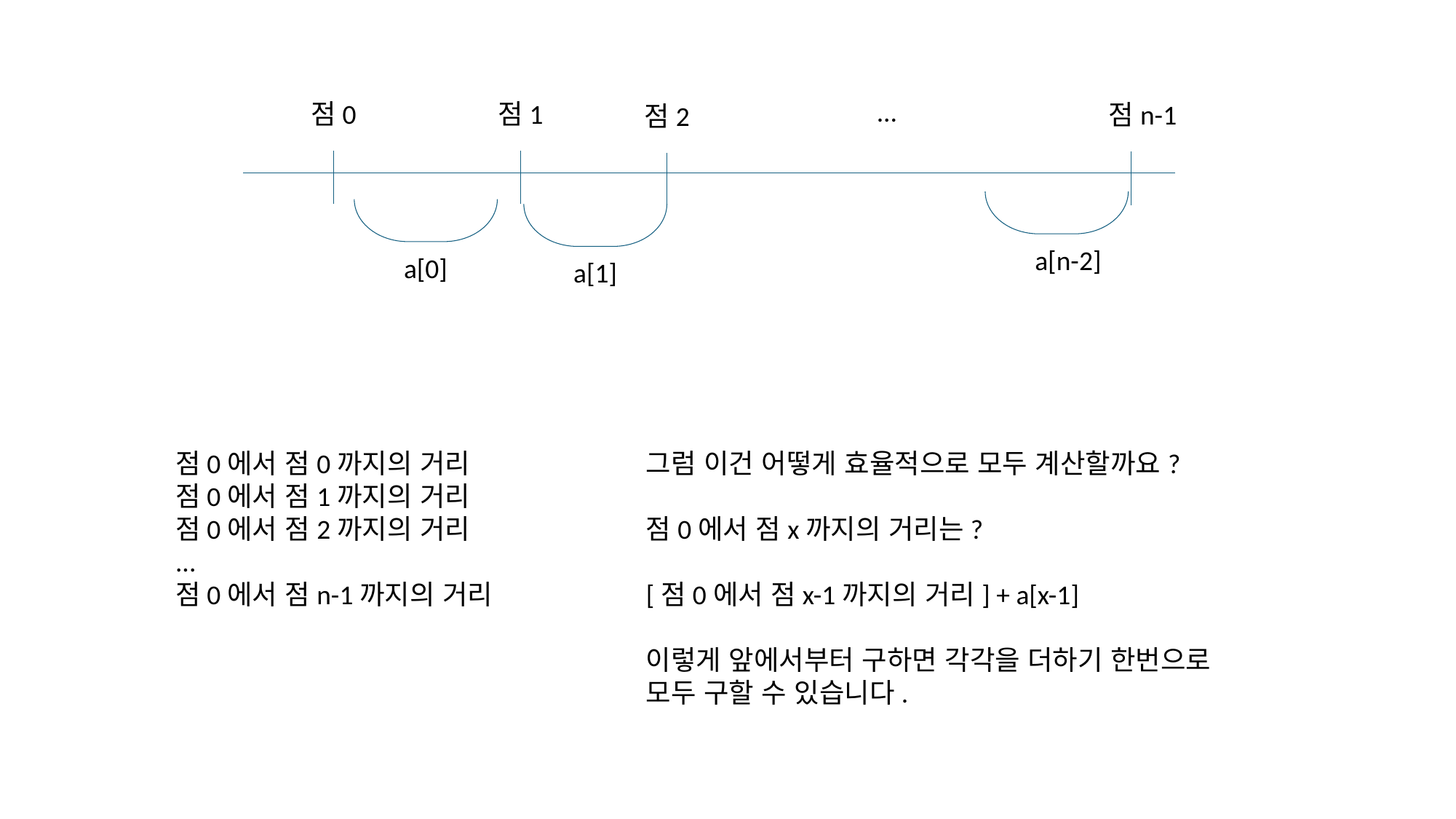

...
점0
점1
점n-1
점2

a[n-2]
a[0]
a[1]
점0에서 점0까지의 거리
점0에서 점1까지의 거리
점0에서 점2까지의 거리
...
점0에서 점n-1까지의 거리
그럼 이건 어떻게 효율적으로 모두 계산할까요?

점0에서 점x까지의 거리는?

[점0에서 점x-1까지의 거리] + a[x-1]

이렇게 앞에서부터 구하면 각각을 더하기 한번으로
모두 구할 수 있습니다.